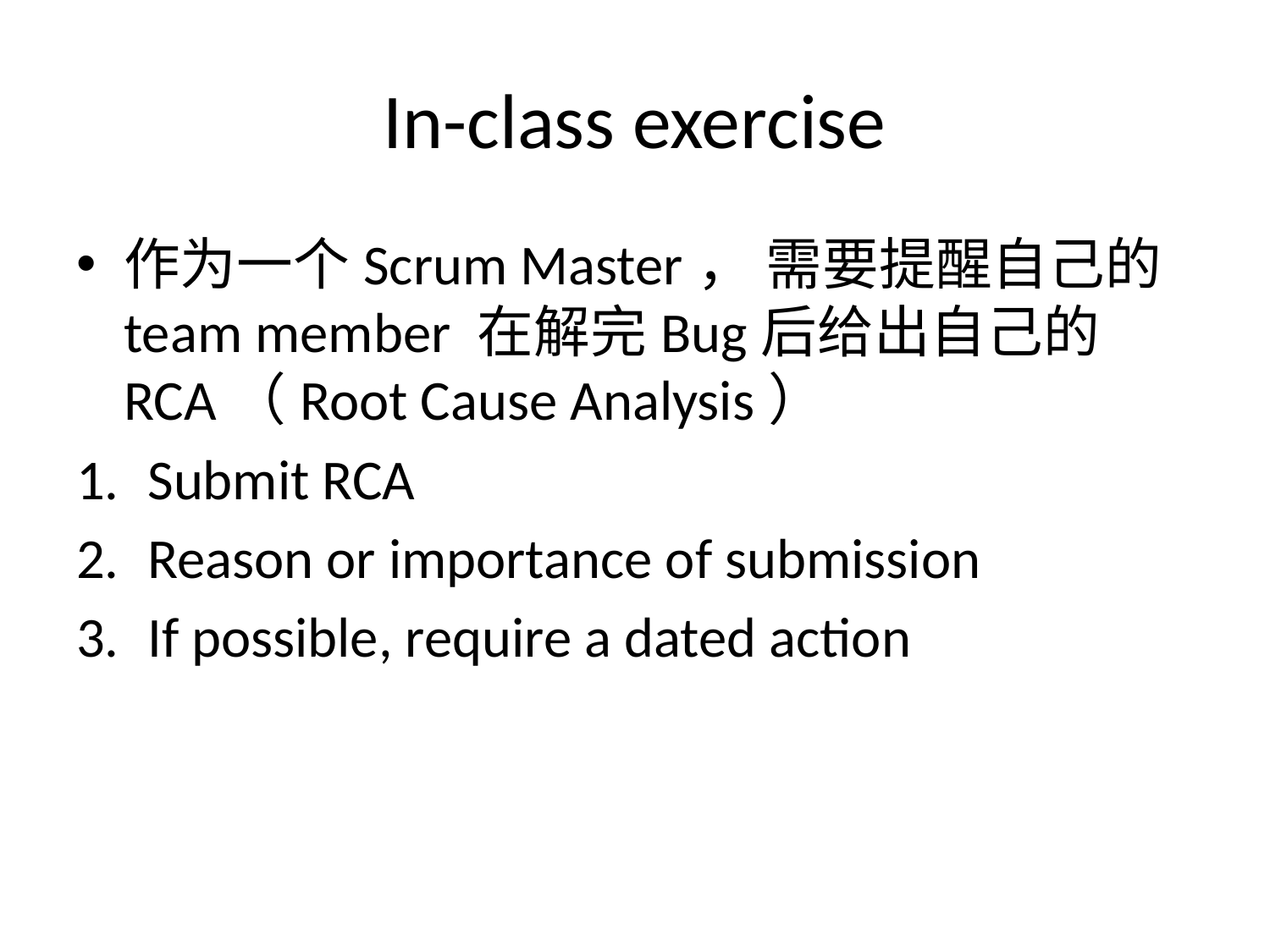

# In-class exercise
作为一个Scrum Master， 需要提醒自己的team member 在解完Bug后给出自己的RCA（Root Cause Analysis）
Submit RCA
Reason or importance of submission
If possible, require a dated action